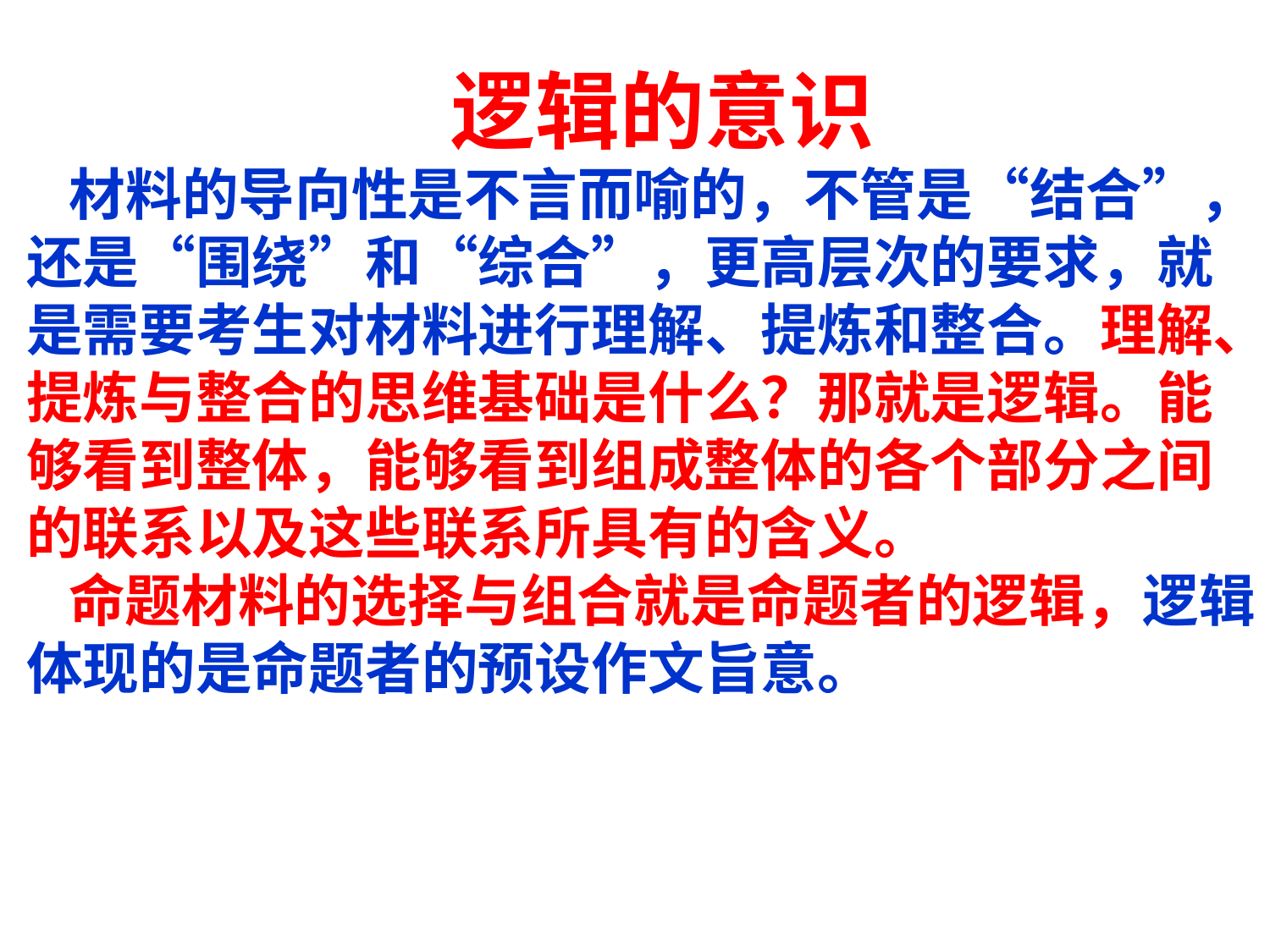

逻辑的意识
材料的导向性是不言而喻的，不管是“结合”，还是“围绕”和“综合”，更高层次的要求，就是需要考生对材料进行理解、提炼和整合。理解、提炼与整合的思维基础是什么？那就是逻辑。能够看到整体，能够看到组成整体的各个部分之间的联系以及这些联系所具有的含义。
命题材料的选择与组合就是命题者的逻辑，逻辑体现的是命题者的预设作文旨意。